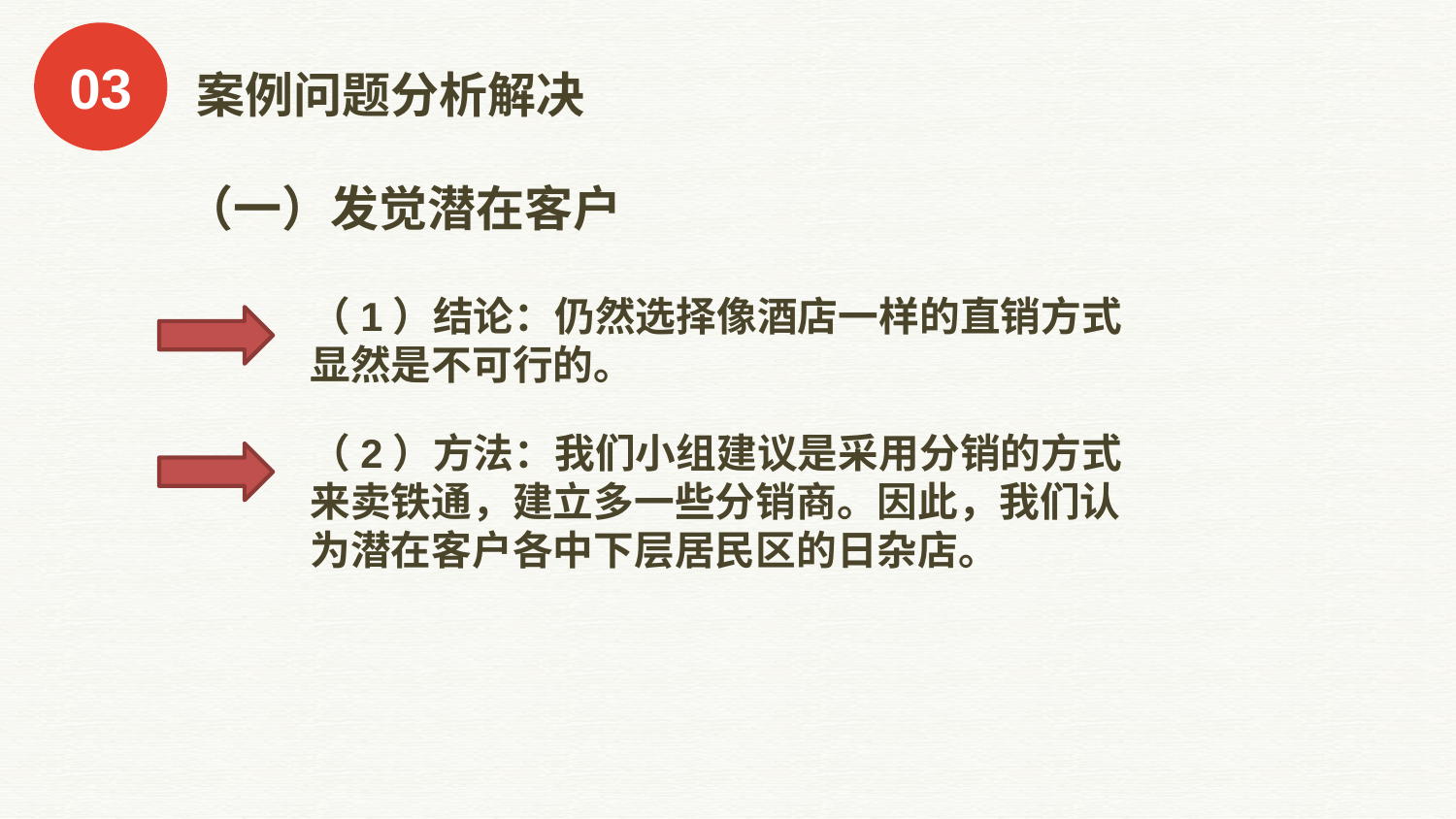

03
案例问题分析解决
（一）发觉潜在客户
（1）结论：仍然选择像酒店一样的直销方式显然是不可行的。

（2）方法：我们小组建议是采用分销的方式来卖铁通，建立多一些分销商。因此，我们认为潜在客户各中下层居民区的日杂店。